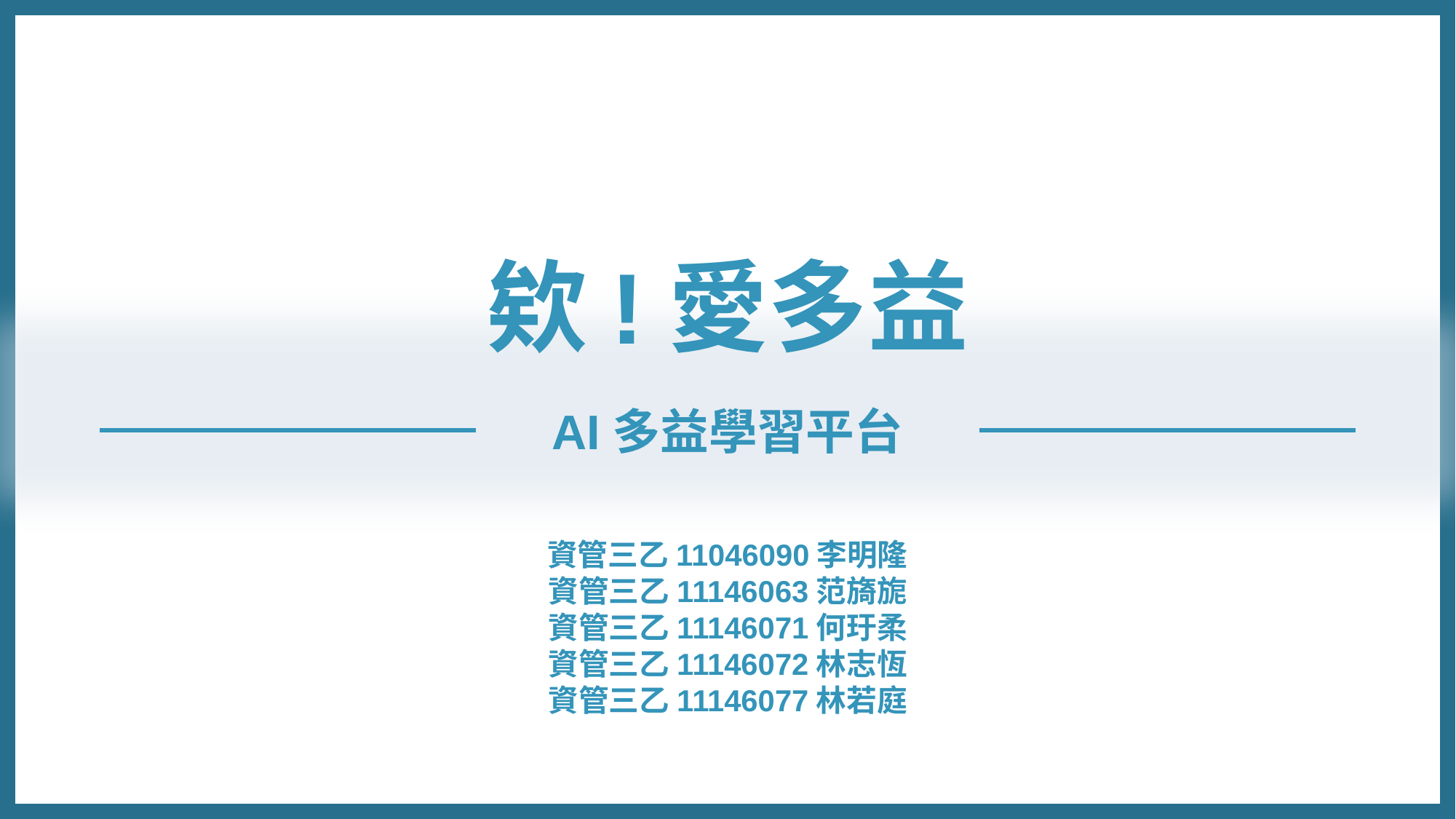

欸!愛多益

AI多益學習平台
資管三乙11046090李明隆
資管三乙11146063范旖旎
資管三乙11146071何玗柔
資管三乙11146072林志恆
資管三乙11146077林若庭